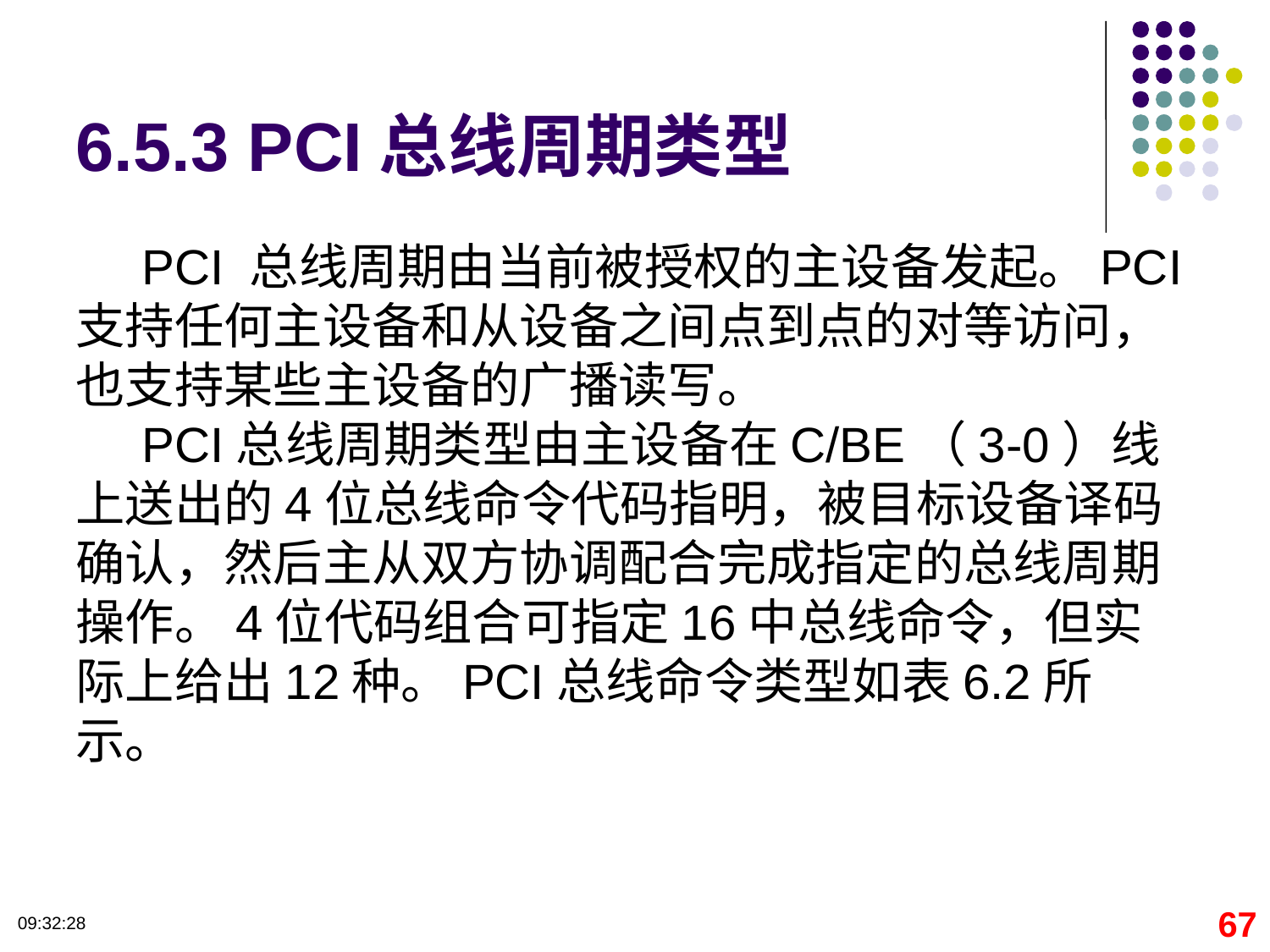

6.5.3 PCI总线周期类型
   PCI 总线周期由当前被授权的主设备发起。PCI支持任何主设备和从设备之间点到点的对等访问，也支持某些主设备的广播读写。
   PCI总线周期类型由主设备在C/BE（3-0）线上送出的4位总线命令代码指明，被目标设备译码确认，然后主从双方协调配合完成指定的总线周期操作。4位代码组合可指定16中总线命令，但实际上给出12种。PCI总线命令类型如表6.2所示。
67
09:32:28